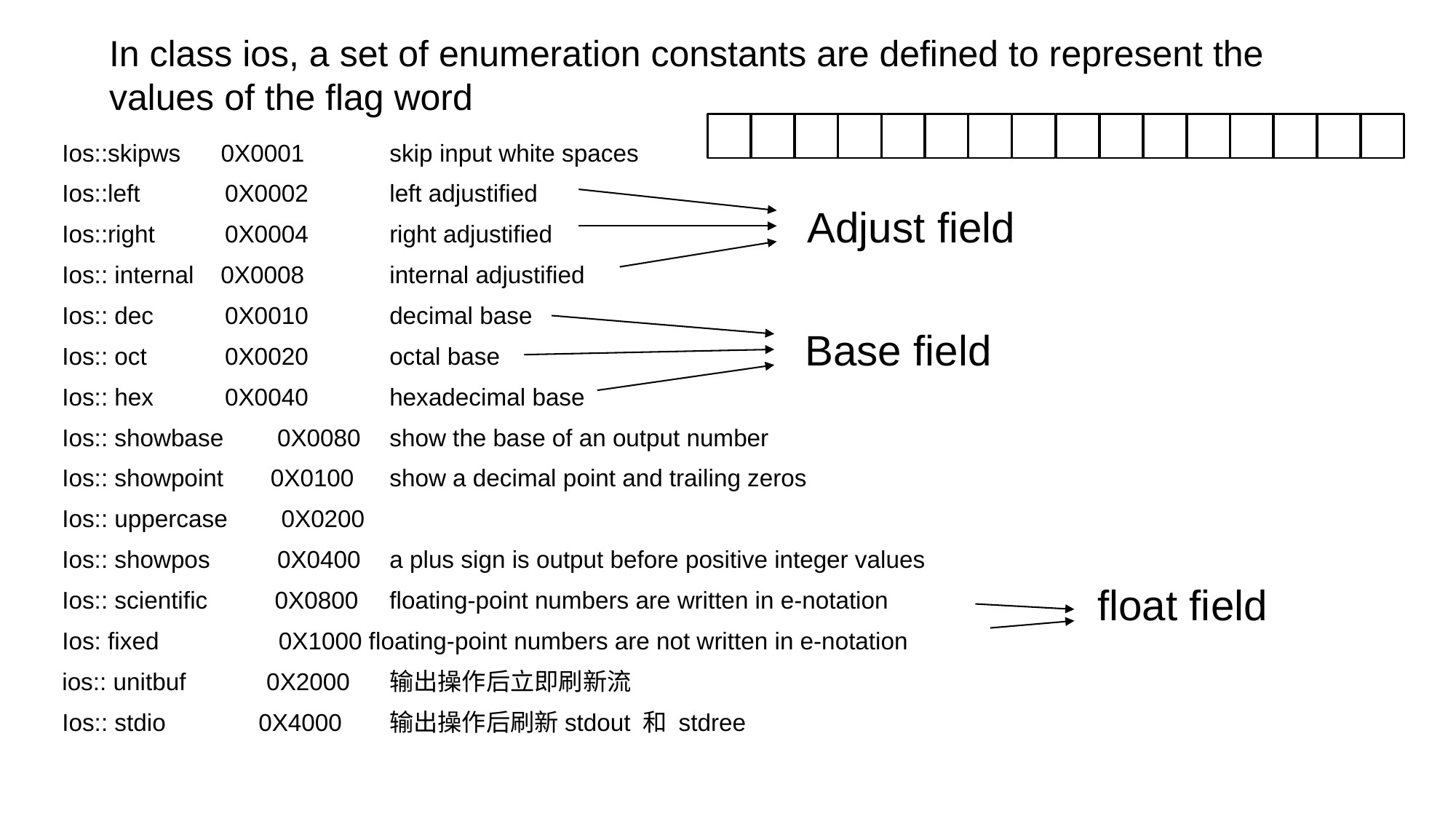

In class ios, a set of enumeration constants are defined to represent the values of the flag word

Ios::skipws      0X0001	skip input white spaces
Ios::left	        0X0002	left adjustified
Ios::right	        0X0004	right adjustified
Ios:: internal    0X0008	internal adjustified
Ios:: dec	        0X0010	decimal base
Ios:: oct	        0X0020	octal base
Ios:: hex	        0X0040	hexadecimal base
Ios:: showbase        0X0080	show the base of an output number
Ios:: showpoint       0X0100	show a decimal point and trailing zeros
Ios:: uppercase        0X0200
Ios:: showpos          0X0400	a plus sign is output before positive integer values
Ios:: scientific          0X0800	floating-point numbers are written in e-notation
Ios: fixed	                0X1000 floating-point numbers are not written in e-notation
ios:: unitbuf            0X2000	输出操作后立即刷新流
Ios:: stdio	             0X4000	输出操作后刷新stdout 和 stdree

Adjust field
Base field
float field